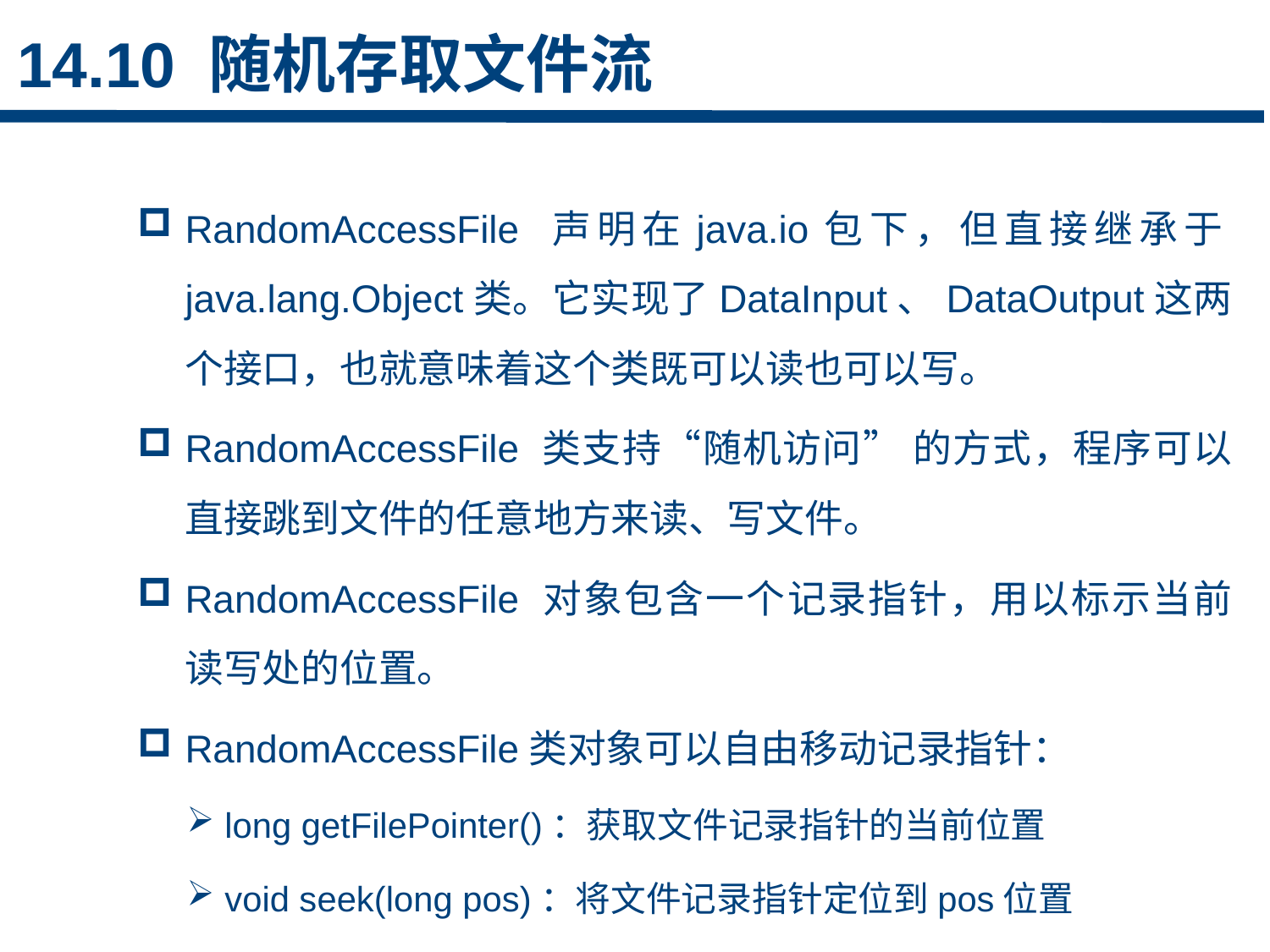

14.10 随机存取文件流
RandomAccessFile 声明在java.io包下，但直接继承于java.lang.Object类。它实现了DataInput、DataOutput这两个接口，也就意味着这个类既可以读也可以写。
RandomAccessFile 类支持“随机访问” 的方式，程序可以直接跳到文件的任意地方来读、写文件。
RandomAccessFile 对象包含一个记录指针，用以标示当前读写处的位置。
RandomAccessFile类对象可以自由移动记录指针：
 long getFilePointer()：获取文件记录指针的当前位置
 void seek(long pos)：将文件记录指针定位到pos位置
点击添加文本
点击添加文本
点击添加文本
点击添加文本